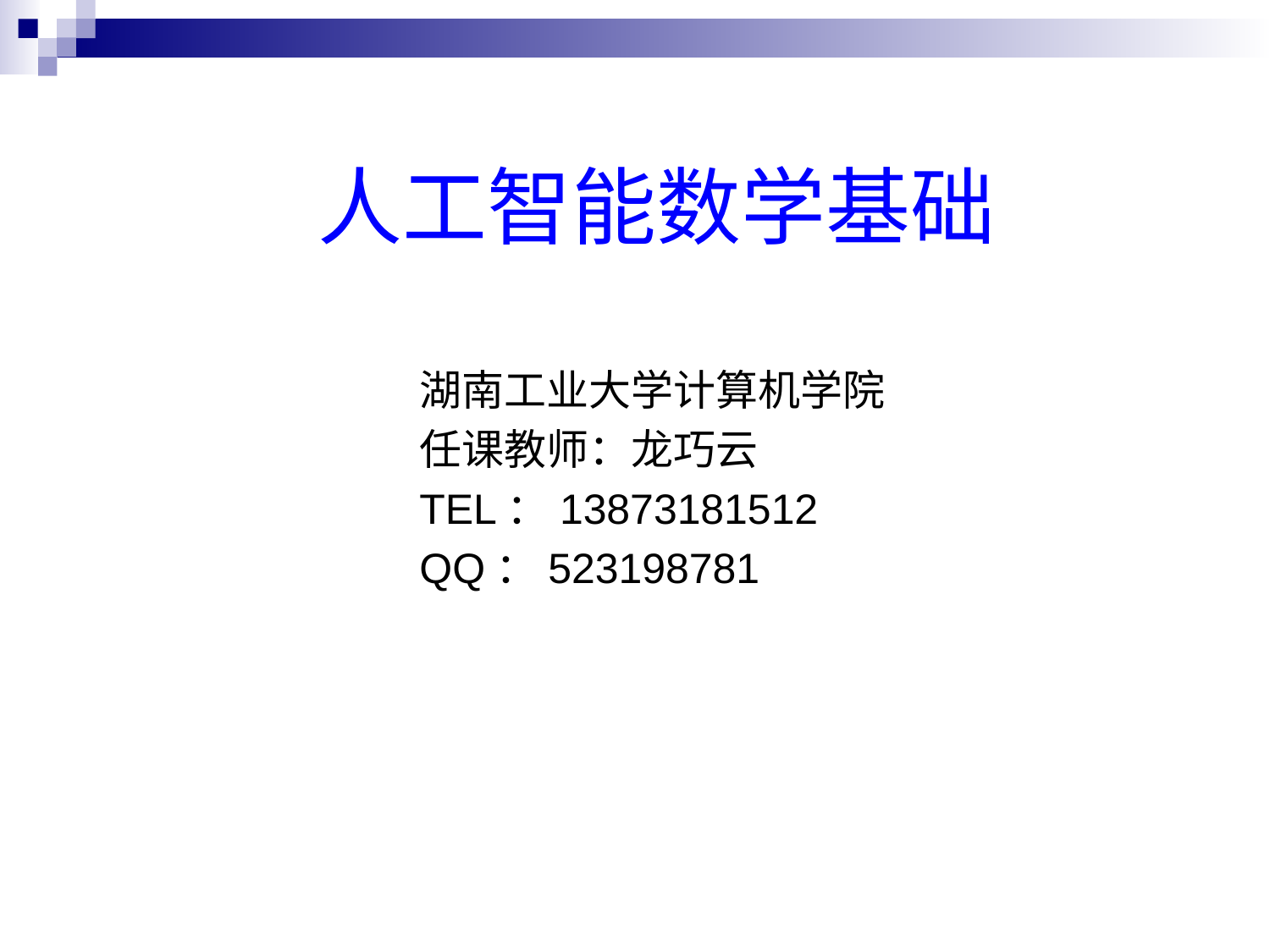

# 人工智能数学基础
湖南工业大学计算机学院
任课教师：龙巧云
TEL：13873181512
QQ：523198781

1